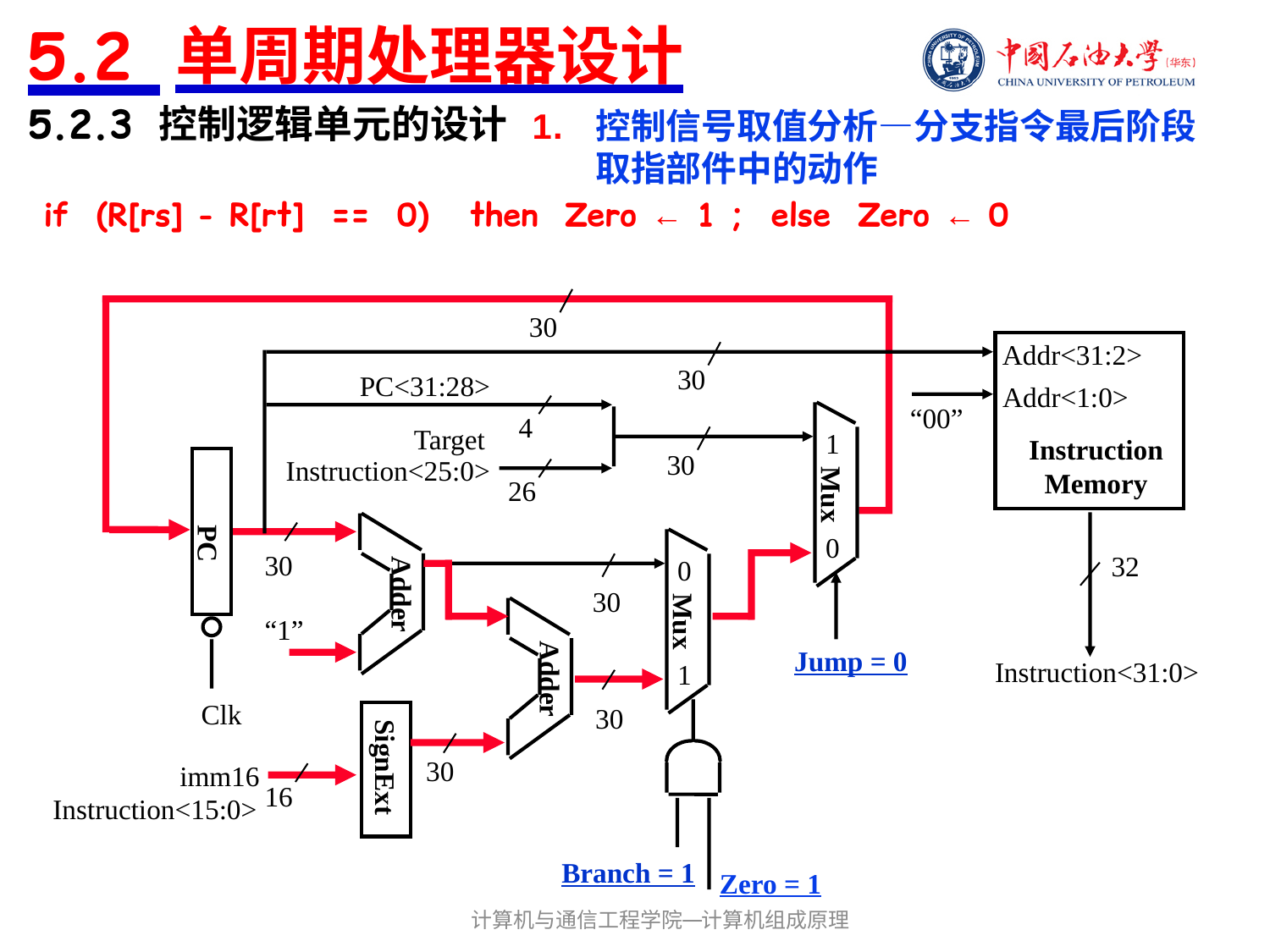

# 5.2 单周期处理器设计
5.2.3 控制逻辑单元的设计

控制信号取值分析—分支指令最后阶段取指部件中的动作
if  (R[rs] - R[rt]  ==  0)   then  Zero ← 1 ;  else  Zero ← 0

30
Addr<31:2>

30
PC<31:28>
Addr<1:0>
“00”

1
Mux
0
4

Target
Instruction
Memory

30
Instruction<25:0>

PC

Clk

26

Adder

0
Mux
1

30
32

30

Adder
“1”

Jump = 0
Instruction<31:0>

30

SignExt
30
imm16

16

Instruction<15:0>

Branch = 1
Zero = 1
计算机与通信工程学院—计算机组成原理
74